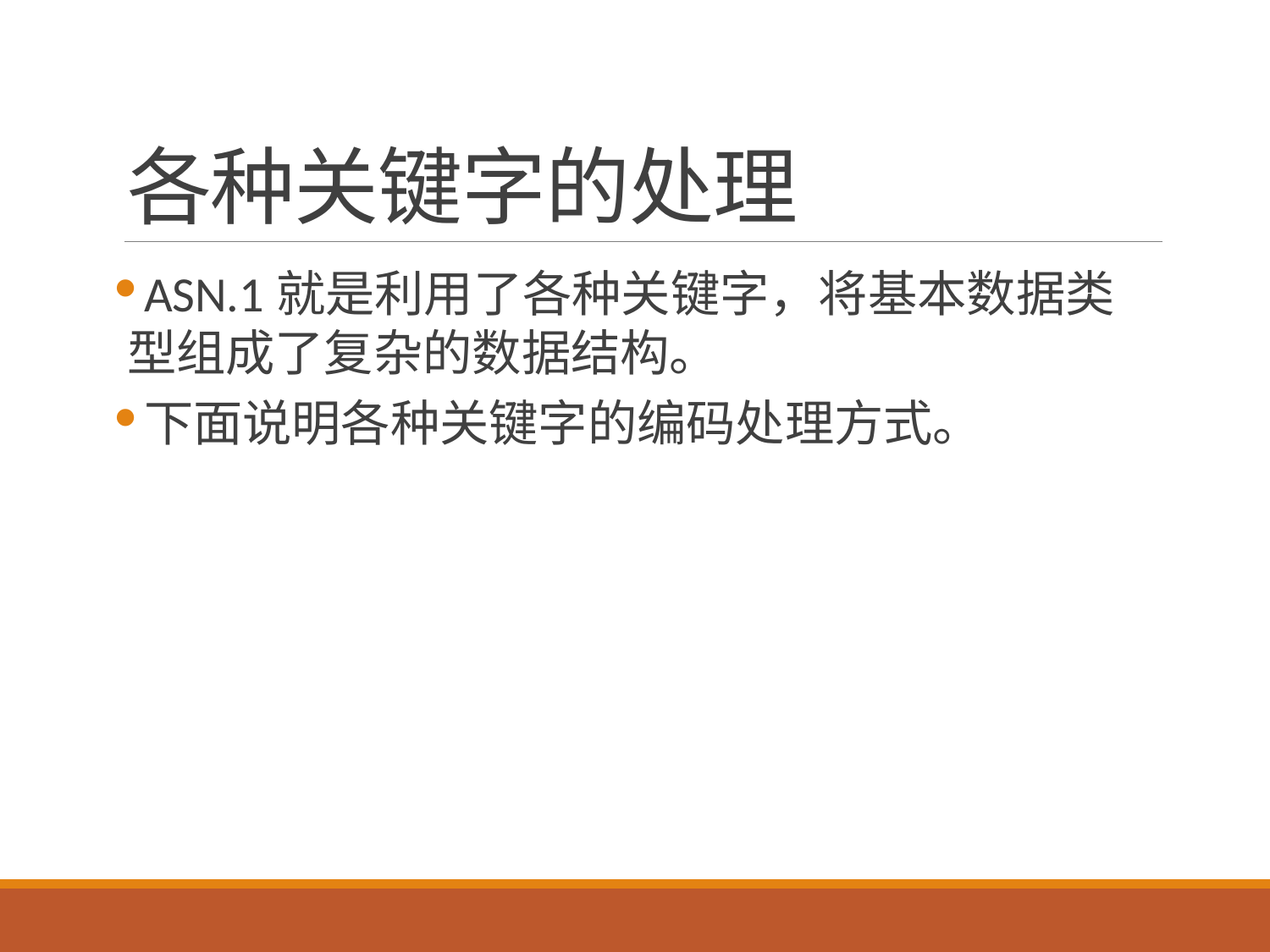

# 各种关键字的处理
ASN.1就是利用了各种关键字，将基本数据类型组成了复杂的数据结构。
下面说明各种关键字的编码处理方式。
68